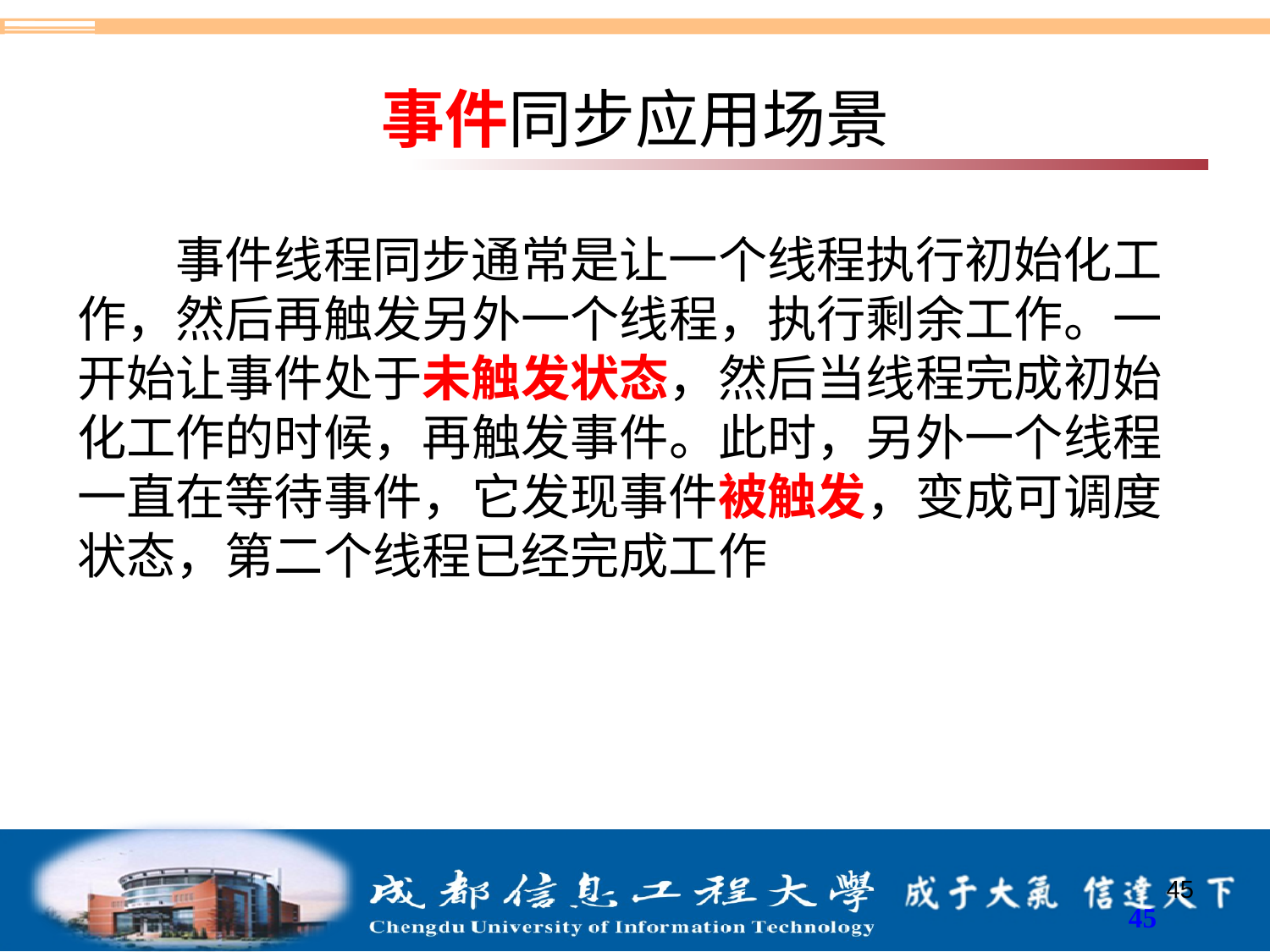

# 事件同步应用场景
事件线程同步通常是让一个线程执行初始化工作，然后再触发另外一个线程，执行剩余工作。一开始让事件处于未触发状态，然后当线程完成初始化工作的时候，再触发事件。此时，另外一个线程一直在等待事件，它发现事件被触发，变成可调度状态，第二个线程已经完成工作